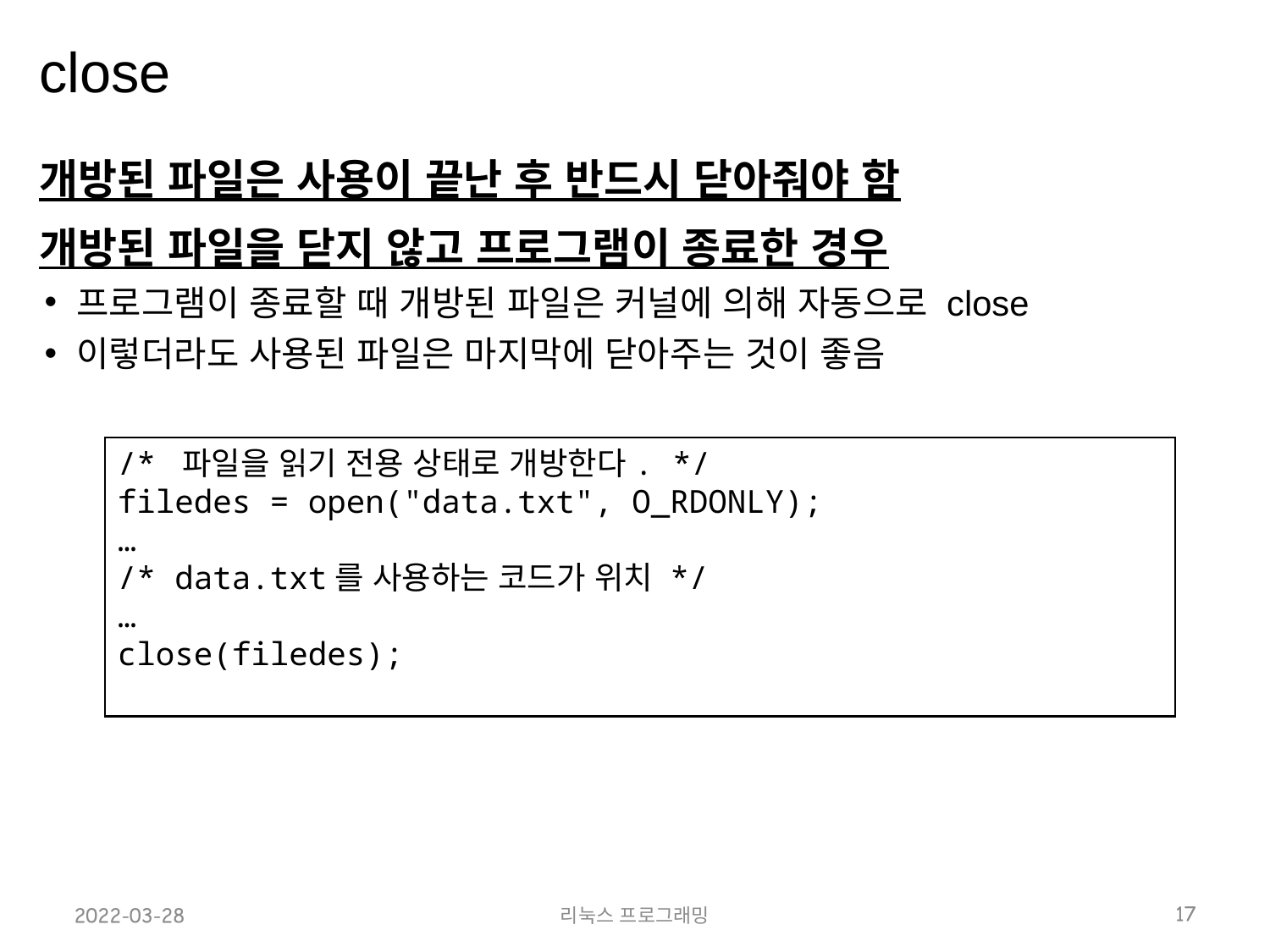

# close
개방된 파일은 사용이 끝난 후 반드시 닫아줘야 함
개방된 파일을 닫지 않고 프로그램이 종료한 경우
프로그램이 종료할 때 개방된 파일은 커널에 의해 자동으로 close
이렇더라도 사용된 파일은 마지막에 닫아주는 것이 좋음

/* 파일을 읽기 전용 상태로 개방한다. */
filedes = open("data.txt", O_RDONLY);
…
/* data.txt를 사용하는 코드가 위치 */
…
close(filedes);

2022-03-28
리눅스 프로그래밍
17